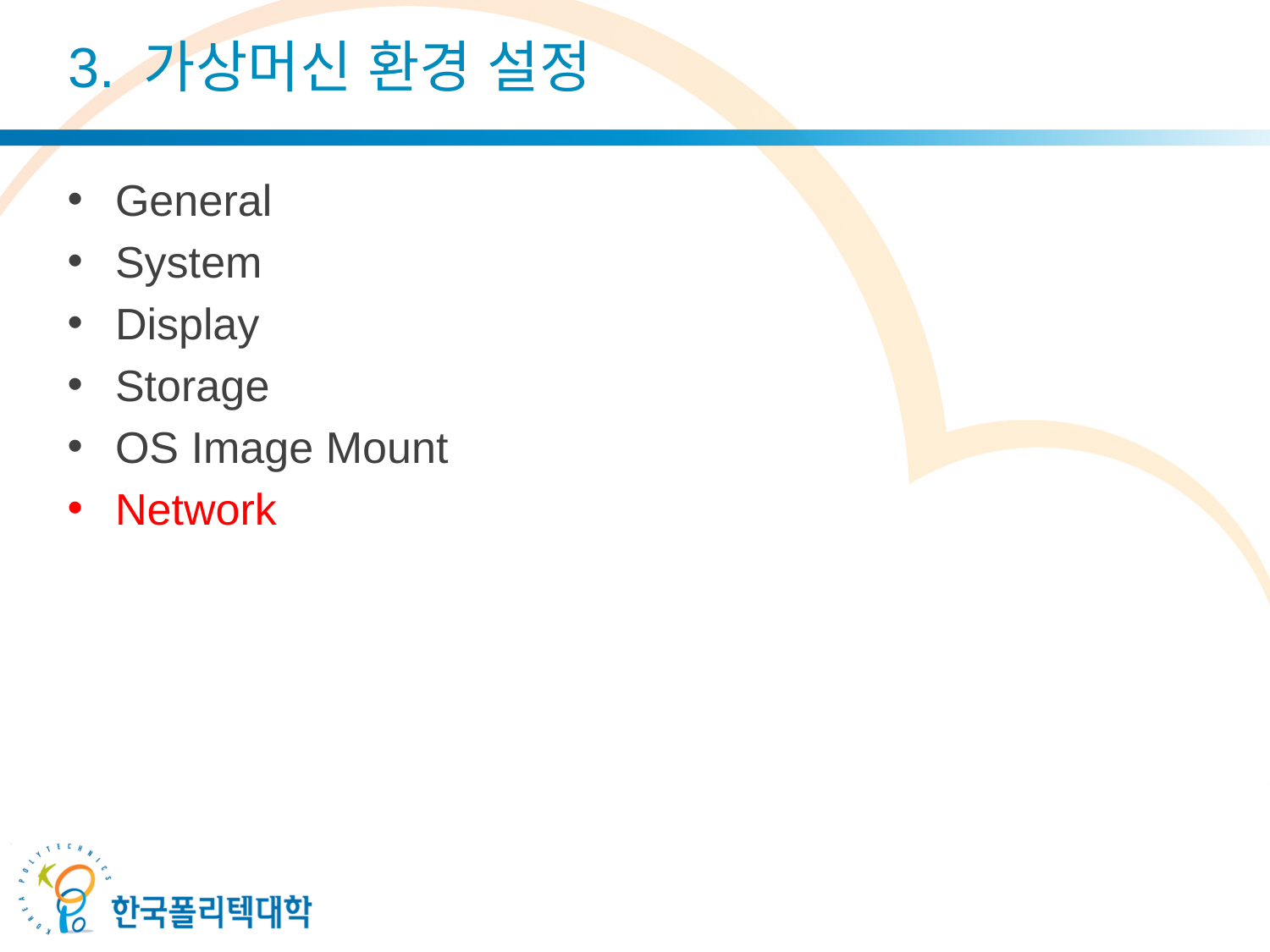

# 3. 가상머신 환경 설정
General
System
Display
Storage
OS Image Mount
Network